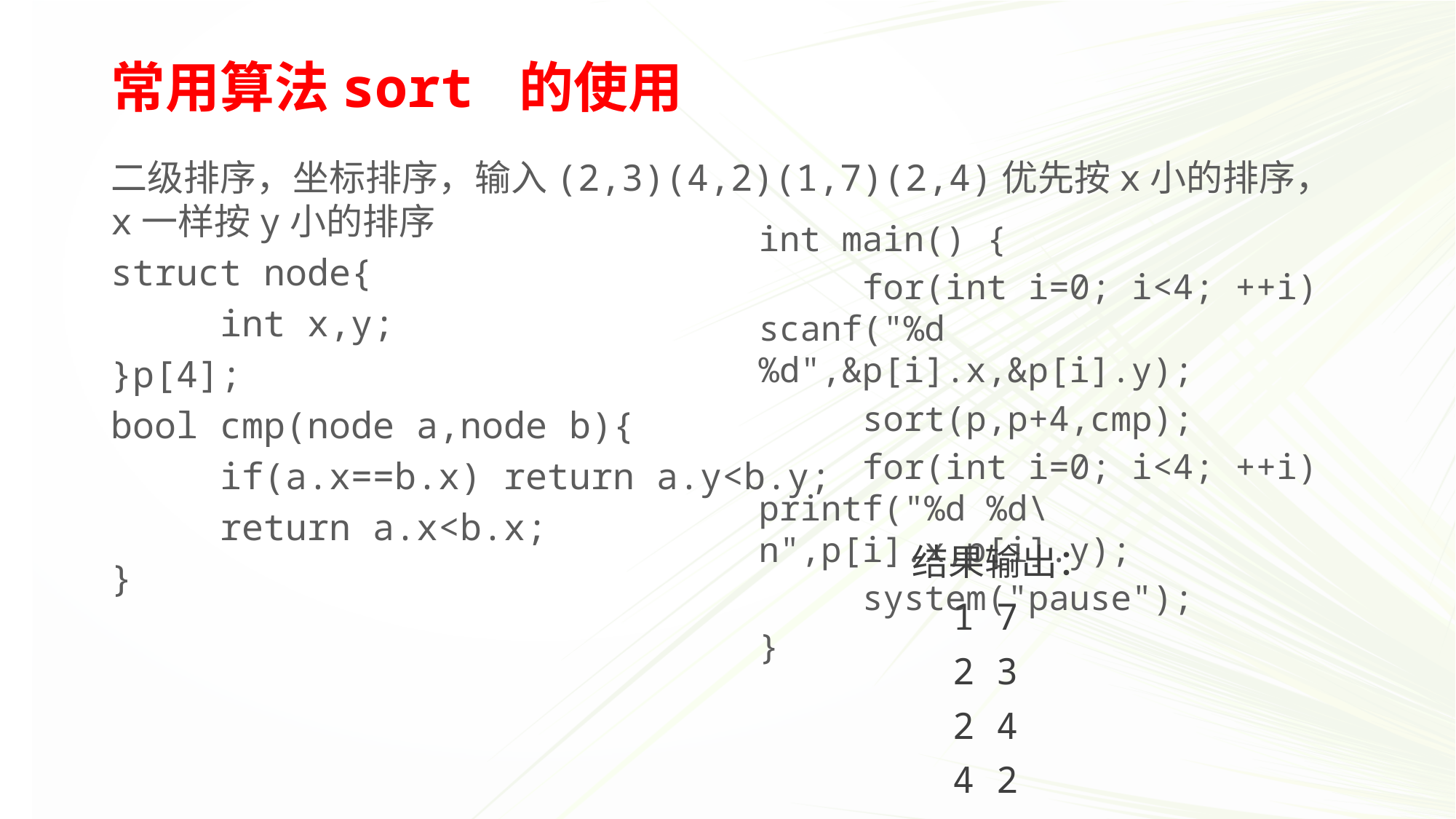

# 常用算法sort 的使用
二级排序，坐标排序，输入(2,3)(4,2)(1,7)(2,4)优先按x小的排序，x一样按y小的排序
struct node{
	int x,y;
}p[4];
bool cmp(node a,node b){
	if(a.x==b.x) return a.y<b.y;
	return a.x<b.x;
}

int main() {
	for(int i=0; i<4; ++i) scanf("%d%d",&p[i].x,&p[i].y);
	sort(p,p+4,cmp);
	for(int i=0; i<4; ++i) printf("%d %d\n",p[i].x,p[i].y);
	system("pause");
}

结果输出：
	1 7
	2 3
	2 4
	4 2